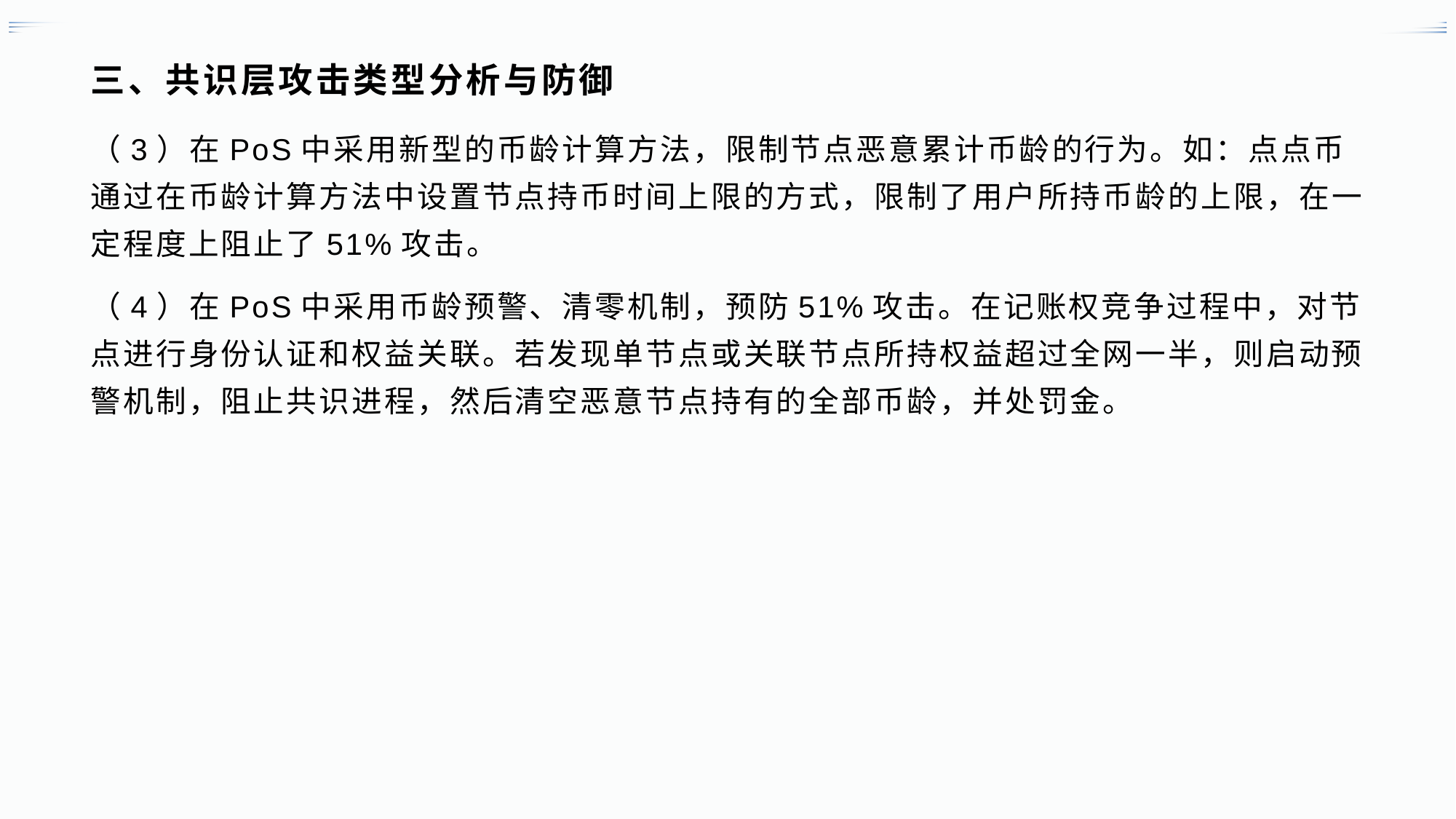

# 三、共识层攻击类型分析与防御
（3）在PoS中采用新型的币龄计算方法，限制节点恶意累计币龄的行为。如：点点币通过在币龄计算方法中设置节点持币时间上限的方式，限制了用户所持币龄的上限，在一定程度上阻止了51%攻击。
（4）在PoS中采用币龄预警、清零机制，预防51%攻击。在记账权竞争过程中，对节点进行身份认证和权益关联。若发现单节点或关联节点所持权益超过全网一半，则启动预警机制，阻止共识进程，然后清空恶意节点持有的全部币龄，并处罚金。